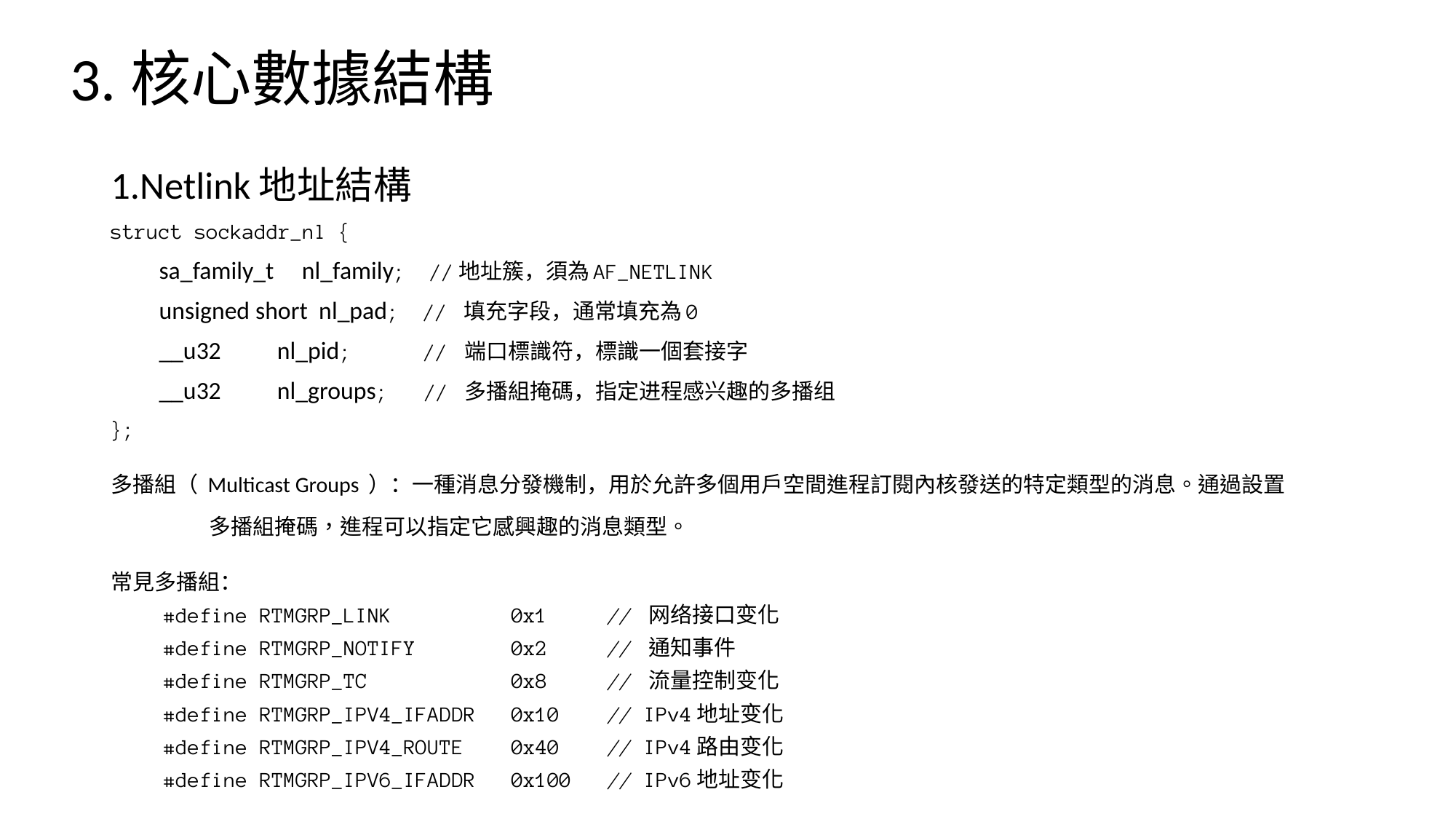

# 3.核心數據結構
1.Netlink地址結構
struct sockaddr_nl {
    sa_family_t     nl_family;  //地址簇，須為AF_NETLINK
    unsigned short  nl_pad;  // 填充字段，通常填充為0
    __u32          nl_pid;      // 端口標識符，標識一個套接字
    __u32          nl_groups;   // 多播組掩碼，指定进程感兴趣的多播组
};
多播組（ Multicast Groups ）：一種消息分發機制，用於允許多個用戶空間進程訂閱內核發送的特定類型的消息。通過設置		多播組掩碼，進程可以指定它感興趣的消息類型。
常見多播組：
#define RTMGRP_LINK          0x1     // 网络接口变化
#define RTMGRP_NOTIFY        0x2     // 通知事件
#define RTMGRP_TC            0x8     // 流量控制变化
#define RTMGRP_IPV4_IFADDR   0x10    // IPv4地址变化
#define RTMGRP_IPV4_ROUTE    0x40    // IPv4路由变化
#define RTMGRP_IPV6_IFADDR   0x100   // IPv6地址变化